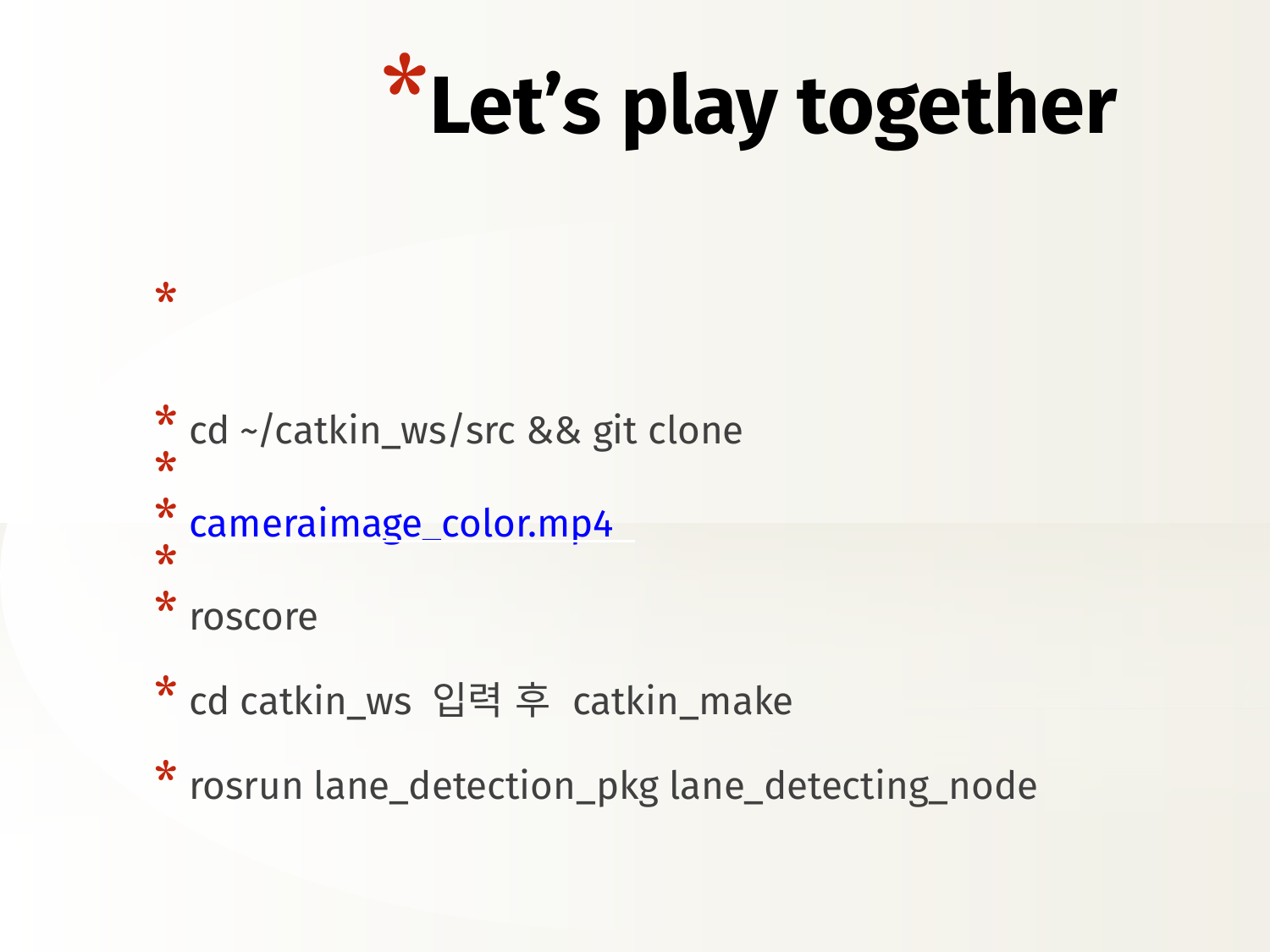

Let’s play together

 cd ~/catkin_ws/src && git clone

 cameraimage_color.mp4

 roscore

 cd catkin_ws 입력 후 catkin_make

 rosrun lane_detection_pkg lane_detecting_node